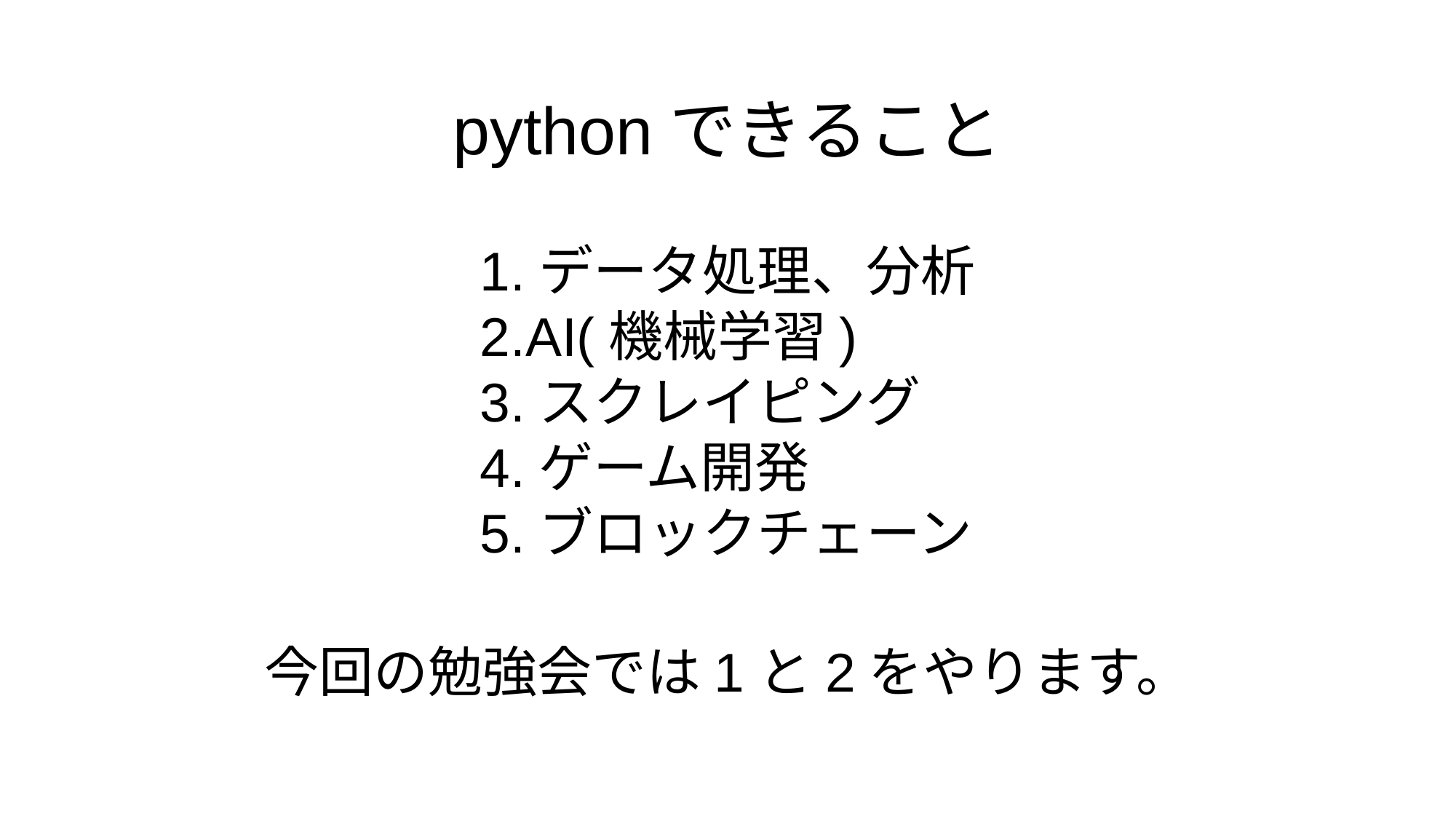

pythonできること
1.データ処理、分析
2.AI(機械学習)
3.スクレイピング
4.ゲーム開発
5.ブロックチェーン
今回の勉強会では1と2をやります。